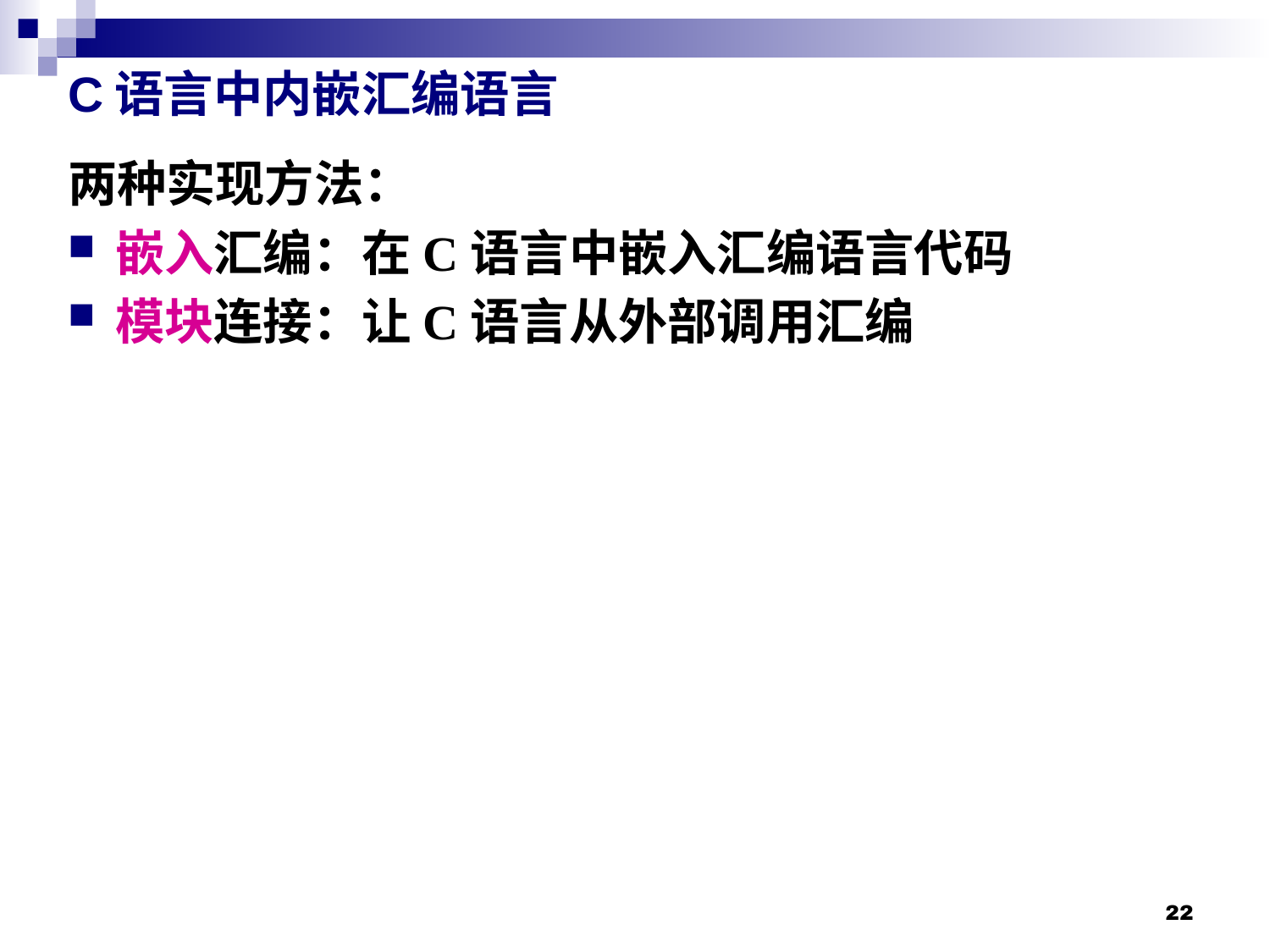

# C语言中内嵌汇编语言
两种实现方法：
嵌入汇编：在C语言中嵌入汇编语言代码
模块连接：让C语言从外部调用汇编
22